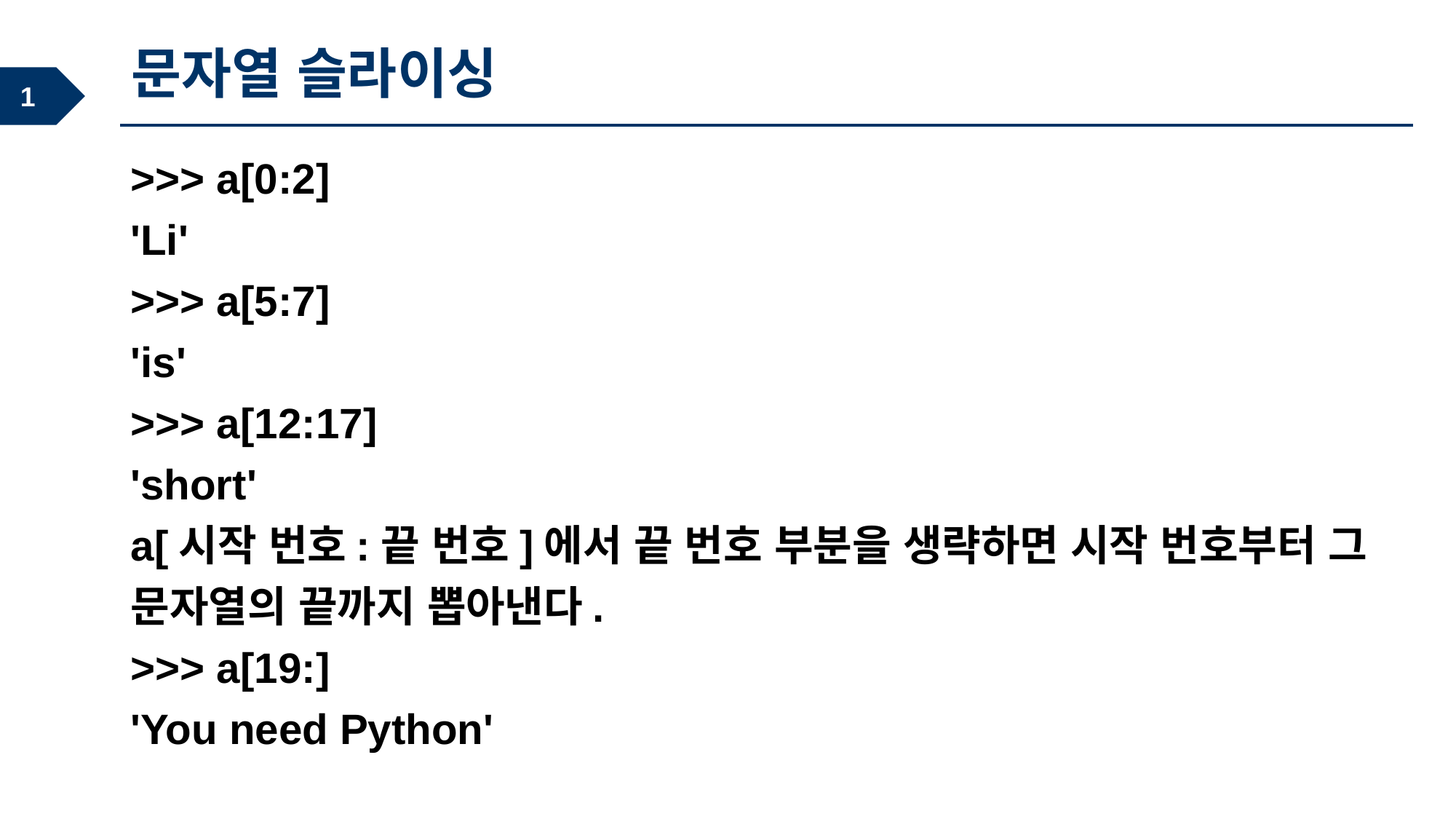

문자열 슬라이싱
>>> a[0:2]
'Li'
>>> a[5:7]
'is'
>>> a[12:17]
'short'
a[시작 번호:끝 번호]에서 끝 번호 부분을 생략하면 시작 번호부터 그 문자열의 끝까지 뽑아낸다.
>>> a[19:]
'You need Python'